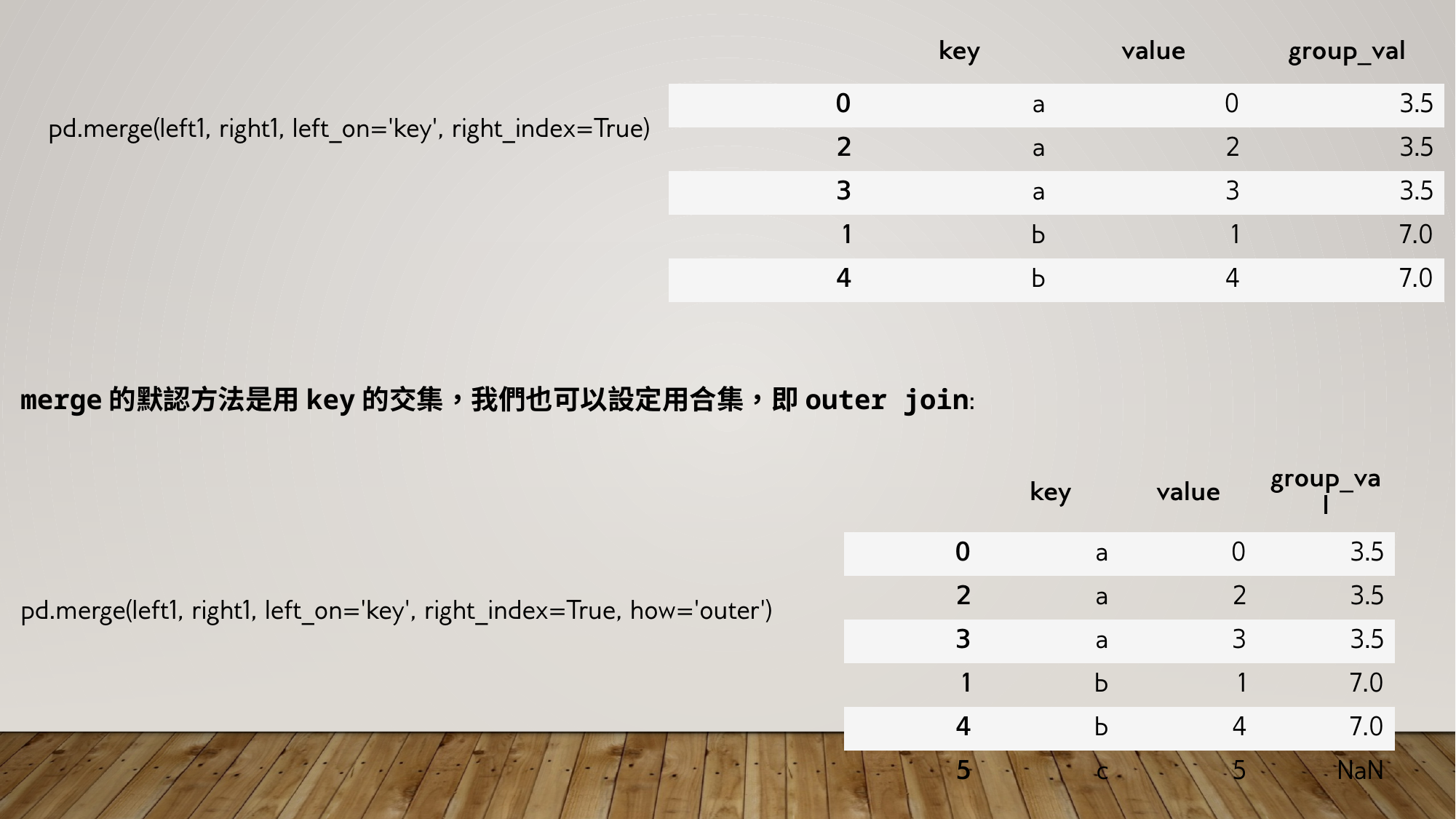

|  | key | value | group\_val |
| --- | --- | --- | --- |
| 0 | a | 0 | 3.5 |
| 2 | a | 2 | 3.5 |
| 3 | a | 3 | 3.5 |
| 1 | b | 1 | 7.0 |
| 4 | b | 4 | 7.0 |
pd.merge(left1, right1, left_on='key', right_index=True)
merge的默認方法是用key的交集，我們也可以設定用合集，即outer join:
|  | key | value | group\_val |
| --- | --- | --- | --- |
| 0 | a | 0 | 3.5 |
| 2 | a | 2 | 3.5 |
| 3 | a | 3 | 3.5 |
| 1 | b | 1 | 7.0 |
| 4 | b | 4 | 7.0 |
| 5 | c | 5 | NaN |
pd.merge(left1, right1, left_on='key', right_index=True, how='outer')